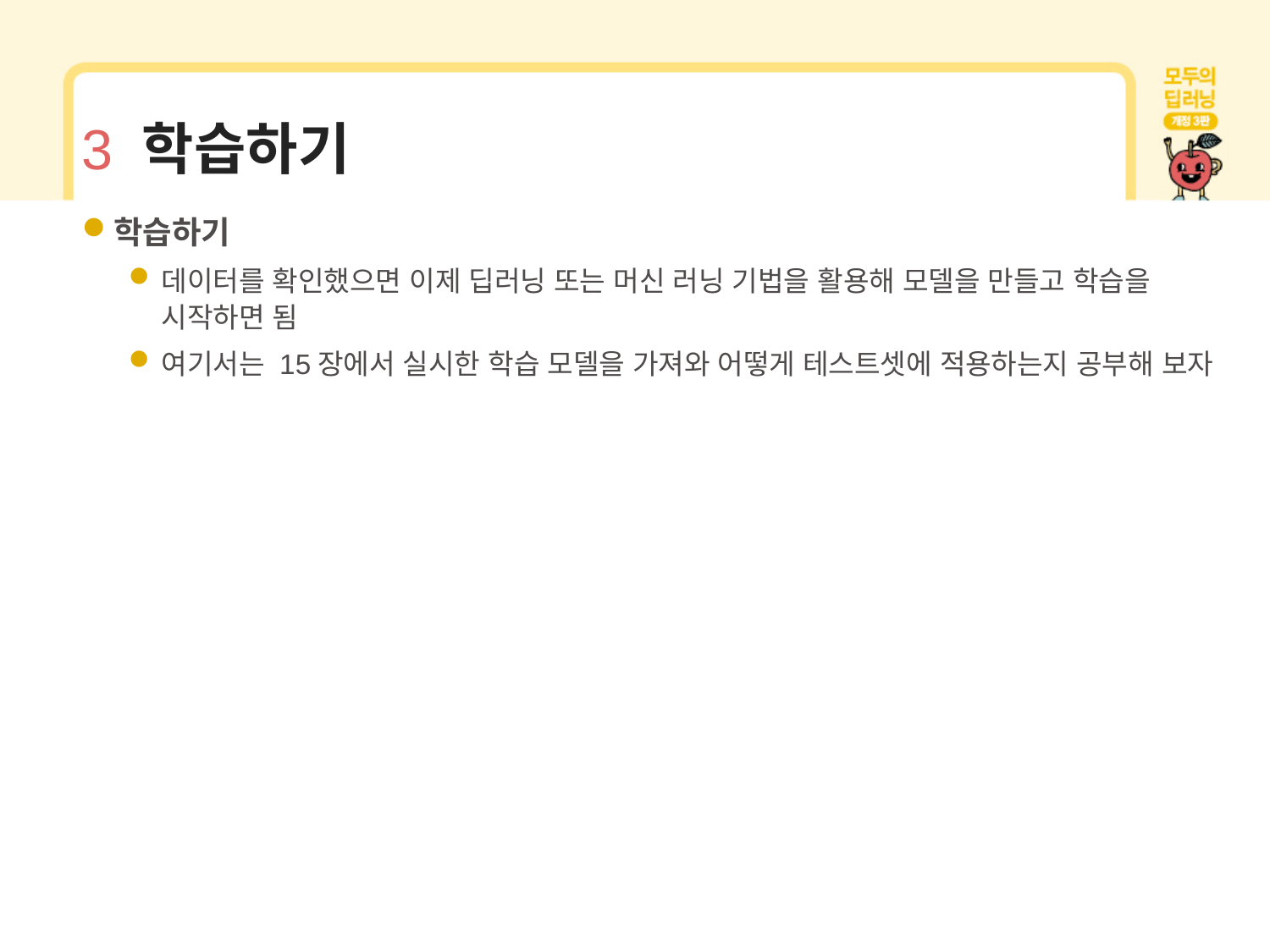

# 3 학습하기
학습하기
데이터를 확인했으면 이제 딥러닝 또는 머신 러닝 기법을 활용해 모델을 만들고 학습을 시작하면 됨
여기서는 15장에서 실시한 학습 모델을 가져와 어떻게 테스트셋에 적용하는지 공부해 보자